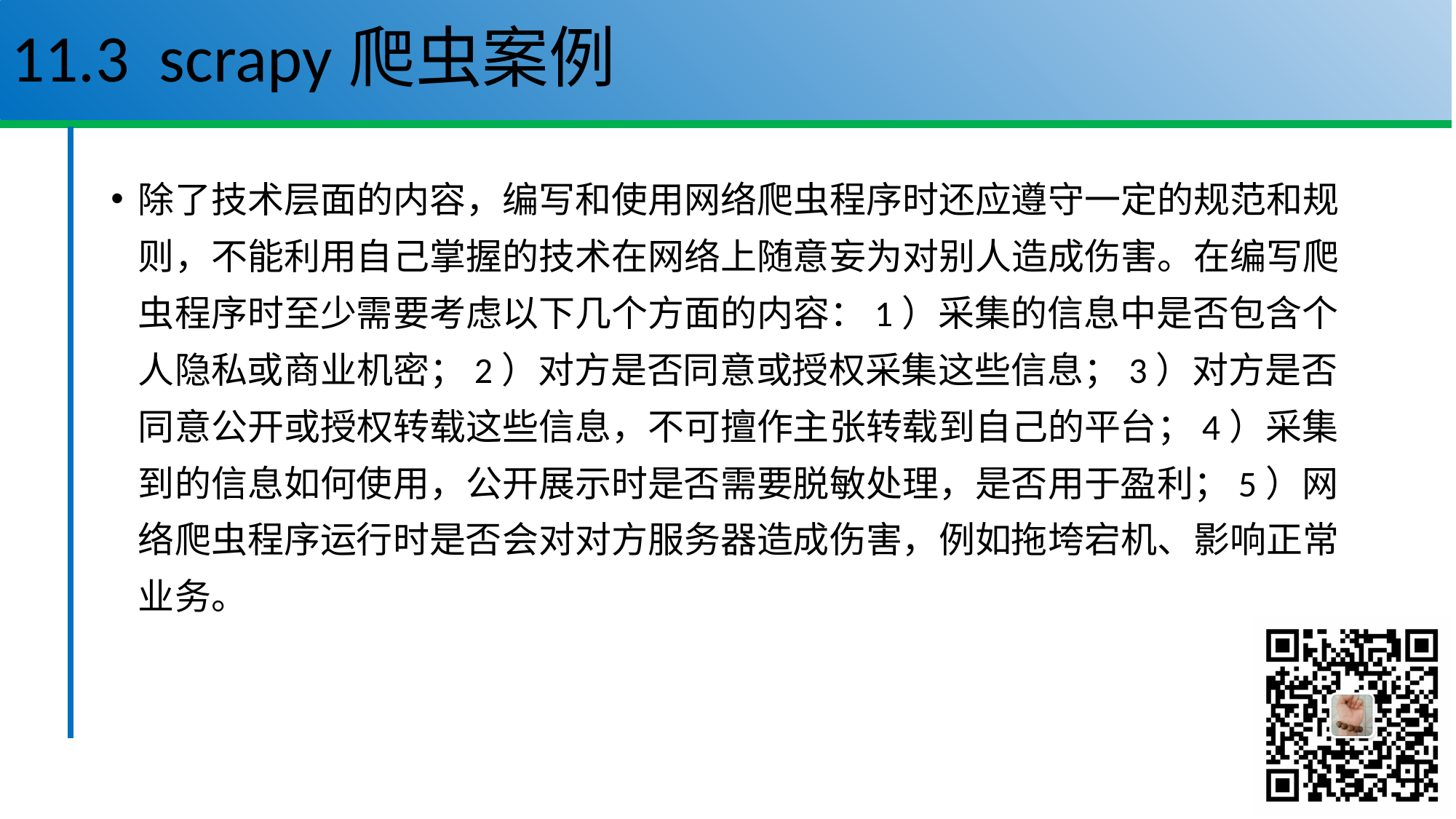

# 11.3  scrapy爬虫案例
除了技术层面的内容，编写和使用网络爬虫程序时还应遵守一定的规范和规则，不能利用自己掌握的技术在网络上随意妄为对别人造成伤害。在编写爬虫程序时至少需要考虑以下几个方面的内容：1）采集的信息中是否包含个人隐私或商业机密；2）对方是否同意或授权采集这些信息；3）对方是否同意公开或授权转载这些信息，不可擅作主张转载到自己的平台；4）采集到的信息如何使用，公开展示时是否需要脱敏处理，是否用于盈利；5）网络爬虫程序运行时是否会对对方服务器造成伤害，例如拖垮宕机、影响正常业务。
29